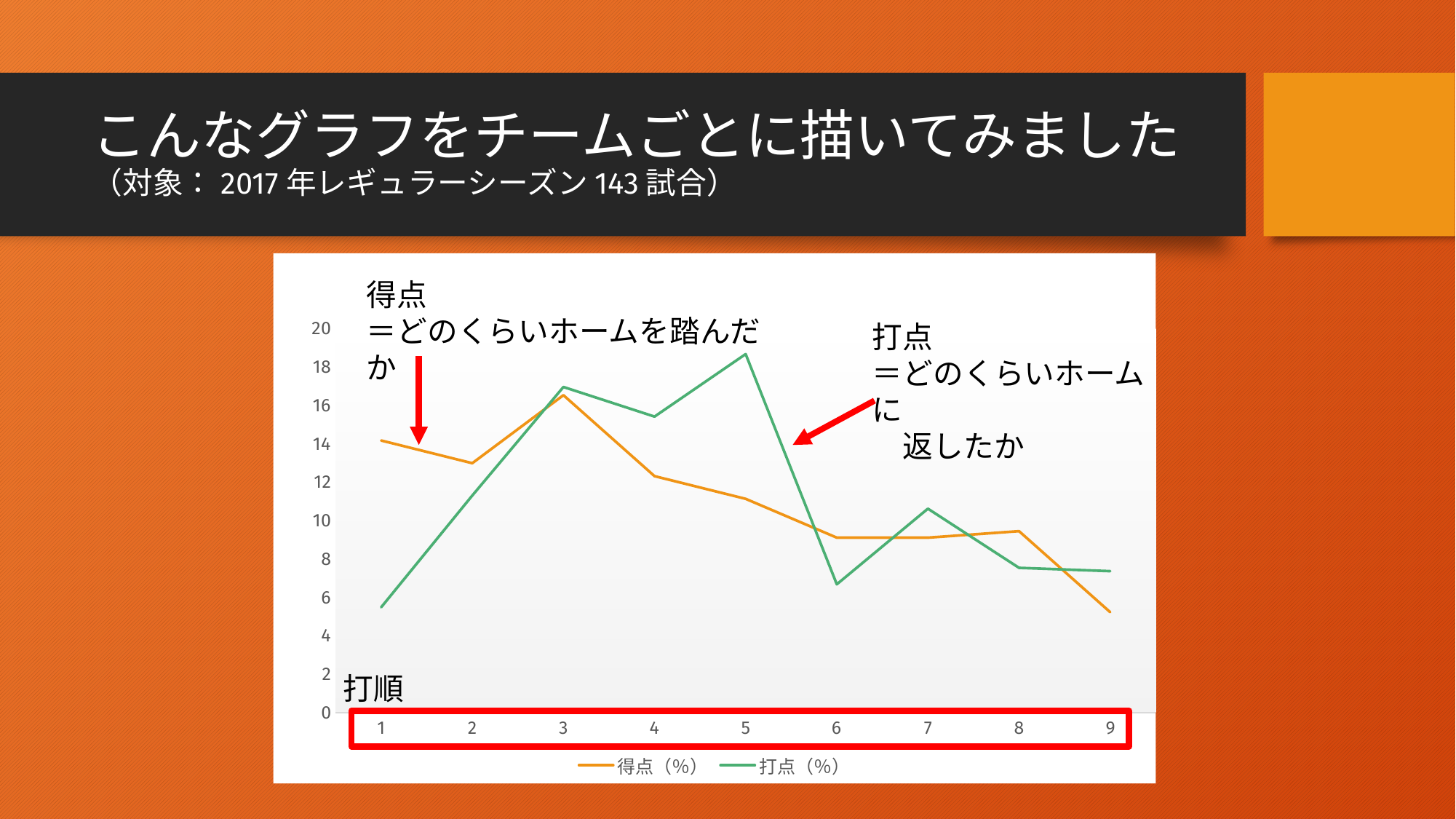

# こんなグラフをチームごとに描いてみました （対象：2017年レギュラーシーズン143試合）

### Chart

| Category |  |  |
|---|---|---|
| 1 | 14.165261382799327 | 5.47945205479452 |
| 2 | 12.984822934232715 | 11.301369863013697 |
| 3 | 16.526138279932546 | 16.95205479452055 |
| 4 | 12.310286677908937 | 15.41095890410959 |
| 5 | 11.129848229342327 | 18.664383561643834 |
| 6 | 9.106239460370995 | 6.678082191780822 |
| 7 | 9.106239460370995 | 10.616438356164384 |
| 8 | 9.443507588532883 | 7.534246575342466 |
| 9 | 5.227655986509275 | 7.363013698630137 |
得点
＝どのくらいホームを踏んだか
打点
＝どのくらいホームに
　返したか
打順